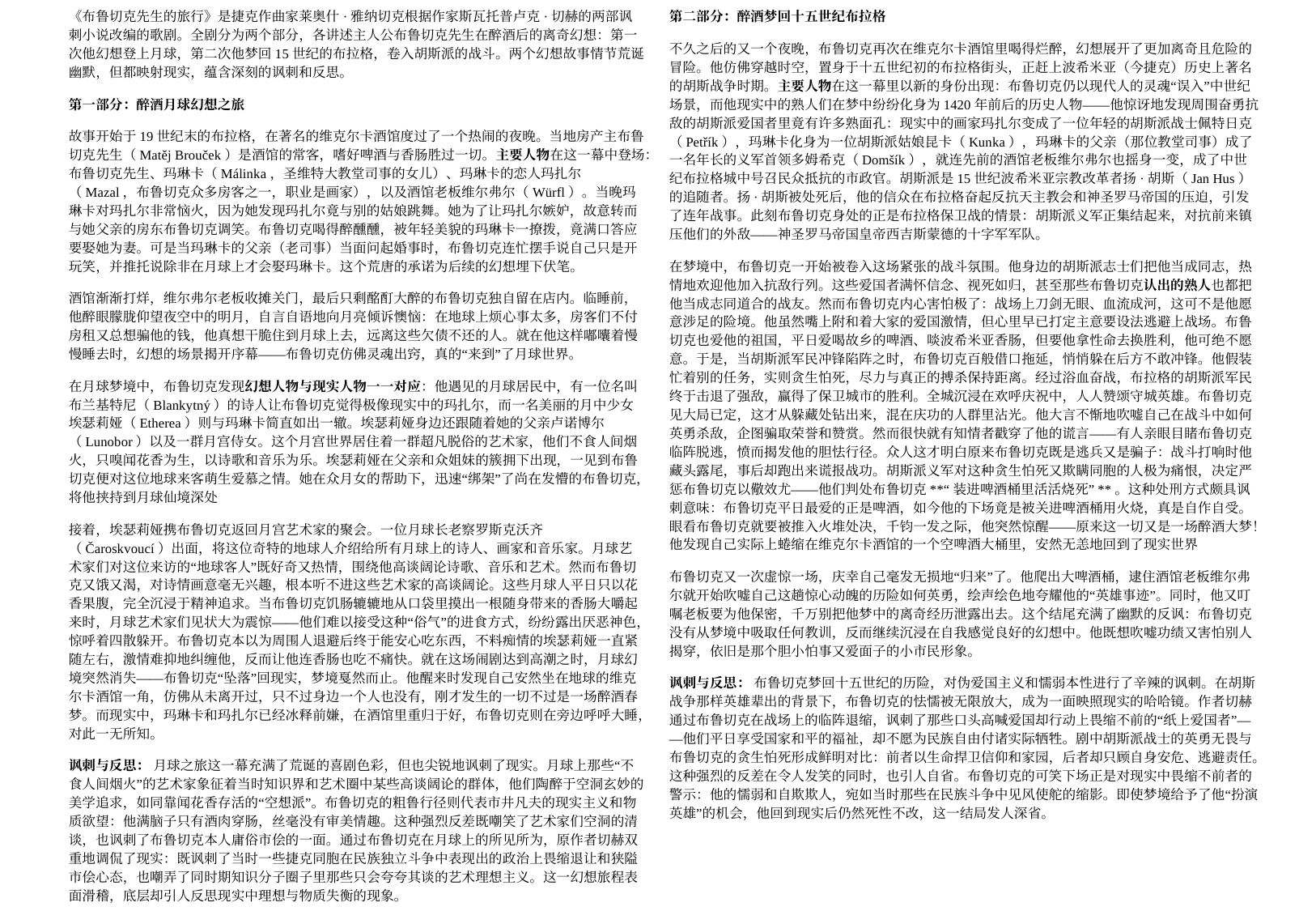

《布鲁切克先生的旅行》是捷克作曲家莱奥什·雅纳切克根据作家斯瓦托普卢克·切赫的两部讽刺小说改编的歌剧。全剧分为两个部分，各讲述主人公布鲁切克先生在醉酒后的离奇幻想：第一次他幻想登上月球，第二次他梦回15世纪的布拉格，卷入胡斯派的战斗。两个幻想故事情节荒诞幽默，但都映射现实，蕴含深刻的讽刺和反思。
第一部分：醉酒月球幻想之旅
故事开始于19世纪末的布拉格，在著名的维克尔卡酒馆度过了一个热闹的夜晚。当地房产主布鲁切克先生（Matěj Brouček）是酒馆的常客，嗜好啤酒与香肠胜过一切。主要人物在这一幕中登场：布鲁切克先生、玛琳卡（Málinka，圣维特大教堂司事的女儿）、玛琳卡的恋人玛扎尔（Mazal，布鲁切克众多房客之一，职业是画家），以及酒馆老板维尔弗尔（Würfl）。当晚玛琳卡对玛扎尔非常恼火，因为她发现玛扎尔竟与别的姑娘跳舞。她为了让玛扎尔嫉妒，故意转而与她父亲的房东布鲁切克调笑。布鲁切克喝得醉醺醺，被年轻美貌的玛琳卡一撩拨，竟满口答应要娶她为妻。可是当玛琳卡的父亲（老司事）当面问起婚事时，布鲁切克连忙摆手说自己只是开玩笑，并推托说除非在月球上才会娶玛琳卡​。这个荒唐的承诺为后续的幻想埋下伏笔。
酒馆渐渐打烊，维尔弗尔老板收摊关门，最后只剩酩酊大醉的布鲁切克独自留在店内。临睡前，他醉眼朦胧仰望夜空中的明月，自言自语地向月亮倾诉懊恼：在地球上烦心事太多，房客们不付房租又总想骗他的钱，他真想干脆住到月球上去，远离这些欠债不还的人​。就在他这样嘟囔着慢慢睡去时，幻想的场景揭开序幕——布鲁切克仿佛灵魂出窍，真的“来到”了月球世界。
在月球梦境中，布鲁切克发现幻想人物与现实人物一一对应：他遇见的月球居民中，有一位名叫布兰基特尼（Blankytný）的诗人让布鲁切克觉得极像现实中的玛扎尔，而一名美丽的月中少女埃瑟莉娅（Etherea）则与玛琳卡简直如出一辙​。埃瑟莉娅身边还跟随着她的父亲卢诺博尔（Lunobor）以及一群月宫侍女。这个月宫世界居住着一群超凡脱俗的艺术家，他们不食人间烟火，只嗅闻花香为生，以诗歌和音乐为乐。埃瑟莉娅在父亲和众姐妹的簇拥下出现，一见到布鲁切克便对这位地球来客萌生爱慕之情。她在众月女的帮助下，迅速“绑架”了尚在发懵的布鲁切克，将他挟持到月球仙境深处​
接着，埃瑟莉娅携布鲁切克返回月宫艺术家的聚会。一位月球长老察罗斯克沃齐（Čaroskvoucí）出面，将这位奇特的地球人介绍给所有月球上的诗人、画家和音乐家​。月球艺术家们对这位来访的“地球客人”既好奇又热情，围绕他高谈阔论诗歌、音乐和艺术。然而布鲁切克又饿又渴，对诗情画意毫无兴趣，根本听不进这些艺术家的高谈阔论​。这些月球人平日只以花香果腹，完全沉浸于精神追求。当布鲁切克饥肠辘辘地从口袋里摸出一根随身带来的香肠大嚼起来时，月球艺术家们见状大为震惊——他们难以接受这种“俗气”的进食方式，纷纷露出厌恶神色，惊呼着四散躲开​。布鲁切克本以为周围人退避后终于能安心吃东西，不料痴情的埃瑟莉娅一直紧随左右，激情难抑地纠缠他，反而让他连香肠也吃不痛快​。就在这场闹剧达到高潮之时，月球幻境突然消失——布鲁切克“坠落”回现实，梦境戛然而止。他醒来时发现自己安然坐在地球的维克尔卡酒馆一角，仿佛从未离开过，只不过身边一个人也没有，刚才发生的一切不过是一场醉酒春梦。而现实中，玛琳卡和玛扎尔已经冰释前嫌，在酒馆里重归于好，布鲁切克则在旁边呼呼大睡，对此一无所知​。
讽刺与反思： 月球之旅这一幕充满了荒诞的喜剧色彩，但也尖锐地讽刺了现实。月球上那些“不食人间烟火”的艺术家象征着当时知识界和艺术圈中某些高谈阔论的群体，他们陶醉于空洞玄妙的美学追求，如同靠闻花香存活的“空想派”。布鲁切克的粗鲁行径则代表市井凡夫的现实主义和物质欲望：他满脑子只有酒肉穿肠，丝毫没有审美情趣。这种强烈反差既嘲笑了艺术家们空洞的清谈，也讽刺了布鲁切克本人庸俗市侩的一面。通过布鲁切克在月球上的所见所为，原作者切赫双重地调侃了现实：既讽刺了当时一些捷克同胞在民族独立斗争中表现出的政治上畏缩退让和狭隘市侩心态，也嘲弄了同时期知识分子圈子里那些只会夸夸其谈的艺术理想主义​。这一幻想旅程表面滑稽，底层却引人反思现实中理想与物质失衡的现象。
第二部分：醉酒梦回十五世纪布拉格
不久之后的又一个夜晚，布鲁切克再次在维克尔卡酒馆里喝得烂醉，幻想展开了更加离奇且危险的冒险​。他仿佛穿越时空，置身于十五世纪初的布拉格街头，正赶上波希米亚（今捷克）历史上著名的胡斯战争时期。主要人物在这一幕里以新的身份出现：布鲁切克仍以现代人的灵魂“误入”中世纪场景，而他现实中的熟人们在梦中纷纷化身为1420年前后的历史人物——他惊讶地发现周围奋勇抗敌的胡斯派爱国者里竟有许多熟面孔：现实中的画家玛扎尔变成了一位年轻的胡斯派战士佩特日克（Petřík），玛琳卡化身为一位胡斯派姑娘昆卡（Kunka），玛琳卡的父亲（那位教堂司事）成了一名年长的义军首领多姆希克（Domšík），就连先前的酒馆老板维尔弗尔也摇身一变，成了中世纪布拉格城中号召民众抵抗的市政官​。胡斯派是15世纪波希米亚宗教改革者扬·胡斯（Jan Hus）的追随者。扬·胡斯被处死后，他的信众在布拉格奋起反抗天主教会和神圣罗马帝国的压迫，引发了连年战事。此刻布鲁切克身处的正是布拉格保卫战的情景：胡斯派义军正集结起来，对抗前来镇压他们的外敌——神圣罗马帝国皇帝西吉斯蒙德的十字军军队。
在梦境中，布鲁切克一开始被卷入这场紧张的战斗氛围。他身边的胡斯派志士们把他当成同志，热情地欢迎他加入抗敌行列​。这些爱国者满怀信念、视死如归，甚至那些布鲁切克认出的熟人也都把他当成志同道合的战友。然而布鲁切克内心害怕极了：战场上刀剑无眼、血流成河，这可不是他愿意涉足的险境。他虽然嘴上附和着大家的爱国激情，但心里早已打定主意要设法逃避上战场​。布鲁切克也爱他的祖国，平日爱喝故乡的啤酒、啖波希米亚香肠，但要他拿性命去换胜利，他可绝不愿意​。于是，当胡斯派军民冲锋陷阵之时，布鲁切克百般借口拖延，悄悄躲在后方不敢冲锋。他假装忙着别的任务，实则贪生怕死，尽力与真正的搏杀保持距离。经过浴血奋战，布拉格的胡斯派军民终于击退了强敌，赢得了保卫城市的胜利。全城沉浸在欢呼庆祝中，人人赞颂守城英雄。布鲁切克见大局已定，这才从躲藏处钻出来，混在庆功的人群里沾光。他大言不惭地吹嘘自己在战斗中如何英勇杀敌，企图骗取荣誉和赞赏​。然而很快就有知情者戳穿了他的谎言——有人亲眼目睹布鲁切克临阵脱逃，愤而揭发他的胆怯行径。众人这才明白原来布鲁切克既是逃兵又是骗子：战斗打响时他藏头露尾，事后却跑出来谎报战功。胡斯派义军对这种贪生怕死又欺瞒同胞的人极为痛恨，决定严惩布鲁切克以儆效尤——他们判处布鲁切克**“装进啤酒桶里活活烧死”**​。这种处刑方式颇具讽刺意味：布鲁切克平日最爱的正是啤酒，如今他的下场竟是被关进啤酒桶用火烧，真是自作自受。眼看布鲁切克就要被推入火堆处决，千钧一发之际，他突然惊醒——原来这一切又是一场醉酒大梦！他发现自己实际上蜷缩在维克尔卡酒馆的一个空啤酒大桶里，安然无恙地回到了现实世界​
布鲁切克又一次虚惊一场，庆幸自己毫发无损地“归来”了​。他爬出大啤酒桶，逮住酒馆老板维尔弗尔就开始吹嘘自己这趟惊心动魄的历险如何英勇，绘声绘色地夸耀他的“英雄事迹”。同时，他又叮嘱老板要为他保密，千万别把他梦中的离奇经历泄露出去​。这个结尾充满了幽默的反讽：布鲁切克没有从梦境中吸取任何教训，反而继续沉浸在自我感觉良好的幻想中。他既想吹嘘功绩又害怕别人揭穿，依旧是那个胆小怕事又爱面子的小市民形象。
讽刺与反思： 布鲁切克梦回十五世纪的历险，对伪爱国主义和懦弱本性进行了辛辣的讽刺。在胡斯战争那样英雄辈出的背景下，布鲁切克的怯懦被无限放大，成为一面映照现实的哈哈镜。作者切赫通过布鲁切克在战场上的临阵退缩，讽刺了那些口头高喊爱国却行动上畏缩不前的“纸上爱国者”​——他们平日享受国家和平的福祉，却不愿为民族自由付诸实际牺牲。剧中胡斯派战士的英勇无畏与布鲁切克的贪生怕死形成鲜明对比：前者以生命捍卫信仰和家园，后者却只顾自身安危、逃避责任。这种强烈的反差在令人发笑的同时，也引人自省。布鲁切克的可笑下场正是对现实中畏缩不前者的警示：他的懦弱和自欺欺人，宛如当时那些在民族斗争中见风使舵的缩影​。即使梦境给予了他“扮演英雄”的机会，他回到现实后仍然死性不改，这一结局发人深省。